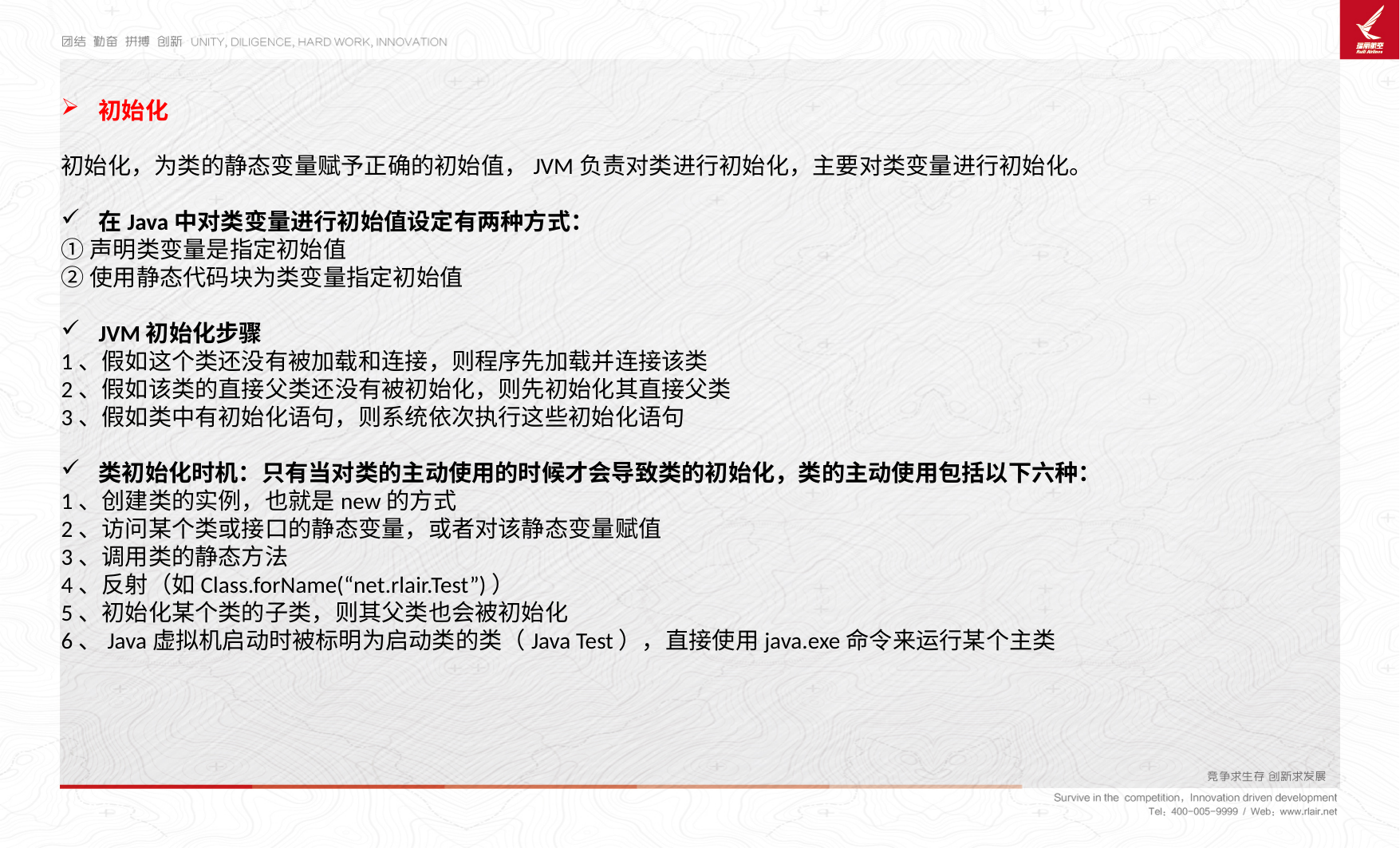

初始化

初始化，为类的静态变量赋予正确的初始值，JVM负责对类进行初始化，主要对类变量进行初始化。

在Java中对类变量进行初始值设定有两种方式：
①声明类变量是指定初始值
②使用静态代码块为类变量指定初始值

JVM初始化步骤
1、假如这个类还没有被加载和连接，则程序先加载并连接该类
2、假如该类的直接父类还没有被初始化，则先初始化其直接父类
3、假如类中有初始化语句，则系统依次执行这些初始化语句

类初始化时机：只有当对类的主动使用的时候才会导致类的初始化，类的主动使用包括以下六种：
1、创建类的实例，也就是new的方式
2、访问某个类或接口的静态变量，或者对该静态变量赋值
3、调用类的静态方法
4、反射（如Class.forName(“net.rlair.Test”)）
5、初始化某个类的子类，则其父类也会被初始化
6、Java虚拟机启动时被标明为启动类的类（Java Test），直接使用java.exe命令来运行某个主类